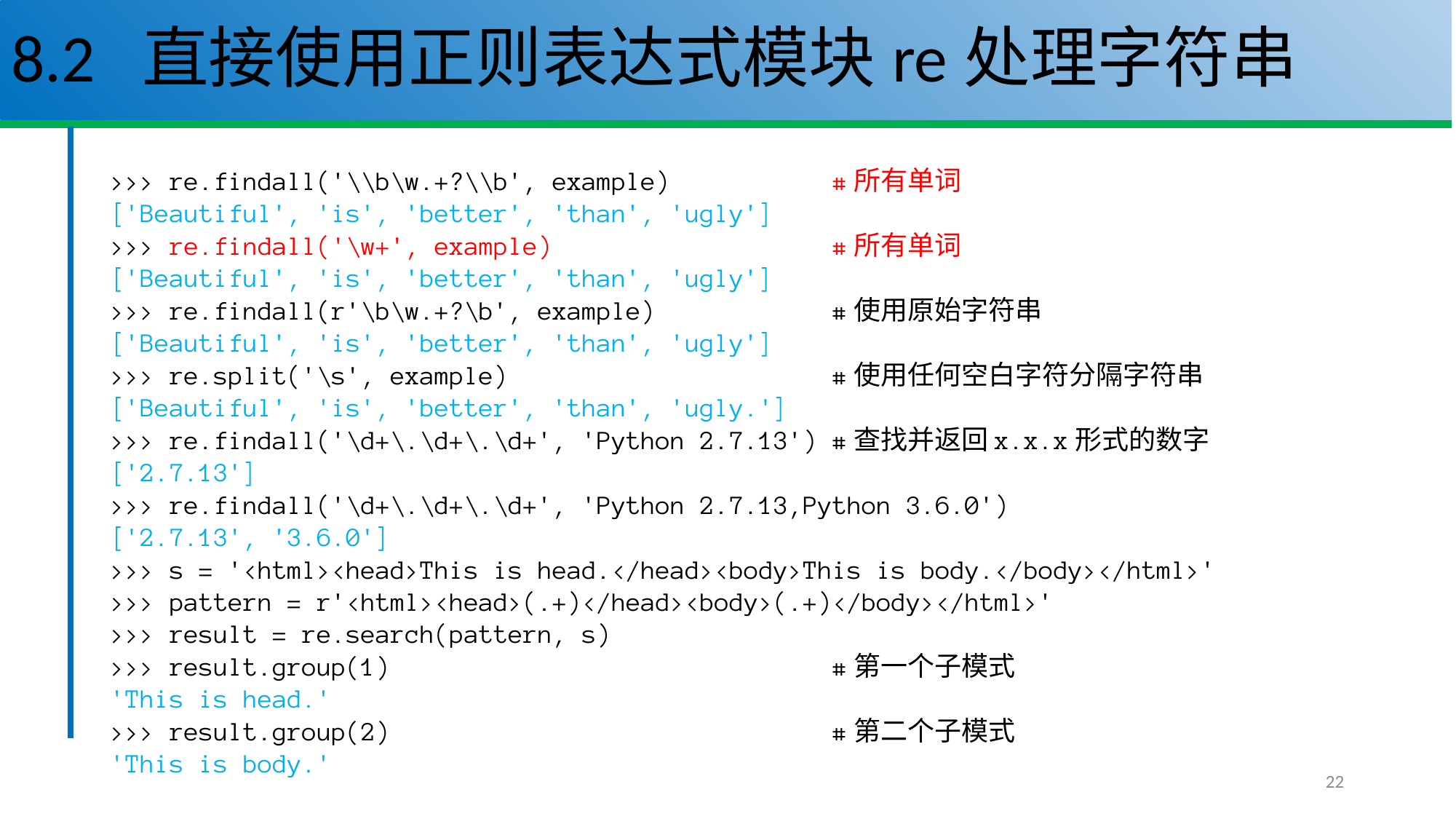

# 8.2  直接使用正则表达式模块re处理字符串
>>> re.findall('\\b\w.+?\\b', example)           #所有单词
['Beautiful', 'is', 'better', 'than', 'ugly']
>>> re.findall('\w+', example)                   #所有单词
['Beautiful', 'is', 'better', 'than', 'ugly']
>>> re.findall(r'\b\w.+?\b', example)            #使用原始字符串
['Beautiful', 'is', 'better', 'than', 'ugly']
>>> re.split('\s', example)                      #使用任何空白字符分隔字符串
['Beautiful', 'is', 'better', 'than', 'ugly.']
>>> re.findall('\d+\.\d+\.\d+', 'Python 2.7.13') #查找并返回x.x.x形式的数字
['2.7.13']
>>> re.findall('\d+\.\d+\.\d+', 'Python 2.7.13,Python 3.6.0')
['2.7.13', '3.6.0']
>>> s = '<html><head>This is head.</head><body>This is body.</body></html>'
>>> pattern = r'<html><head>(.+)</head><body>(.+)</body></html>'
>>> result = re.search(pattern, s)
>>> result.group(1)                              #第一个子模式
'This is head.'
>>> result.group(2)                              #第二个子模式
'This is body.'
22